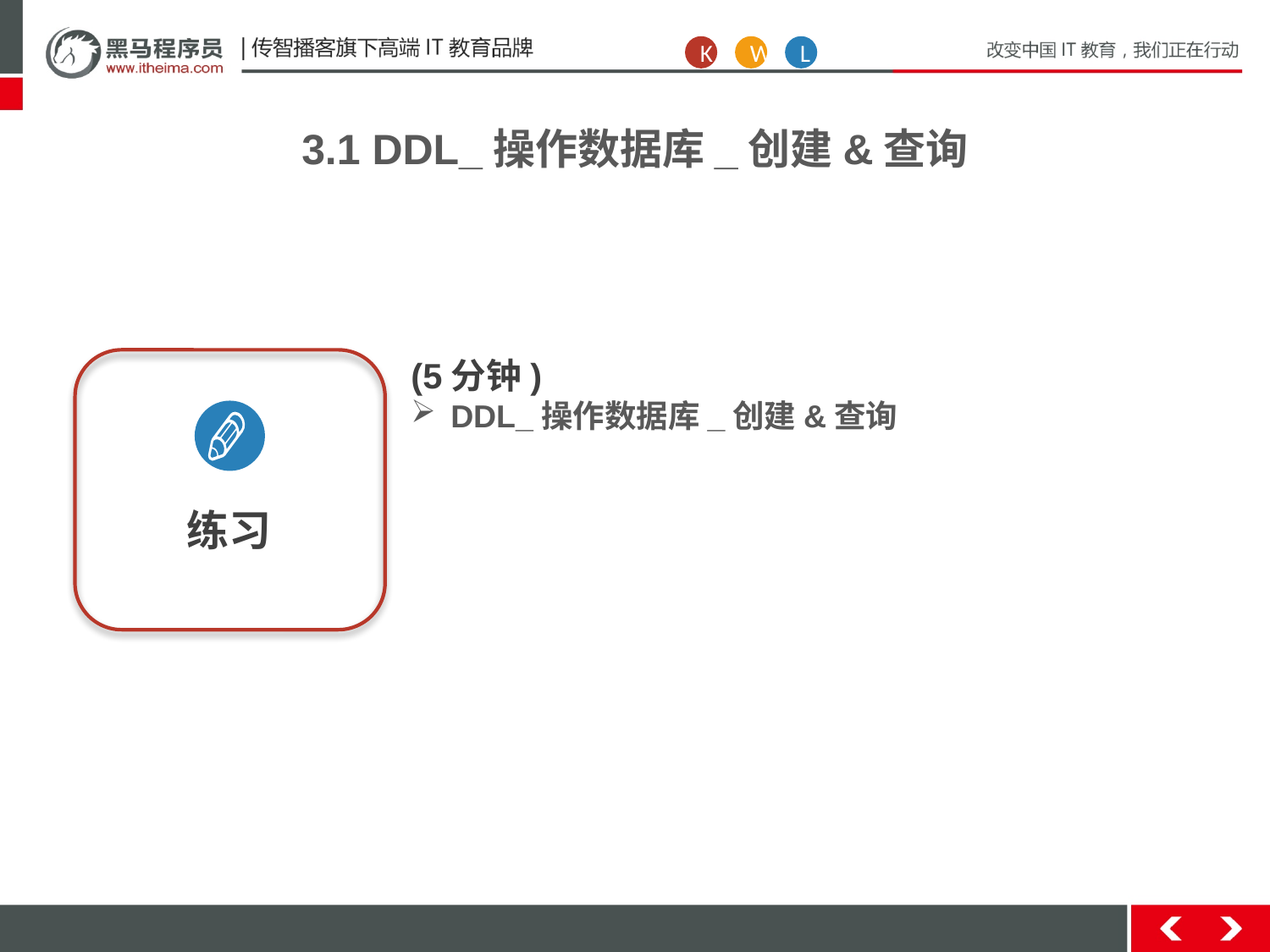

K
W
L
3.1 DDL_操作数据库_创建&查询

(5分钟)
DDL_操作数据库_创建&查询

练习